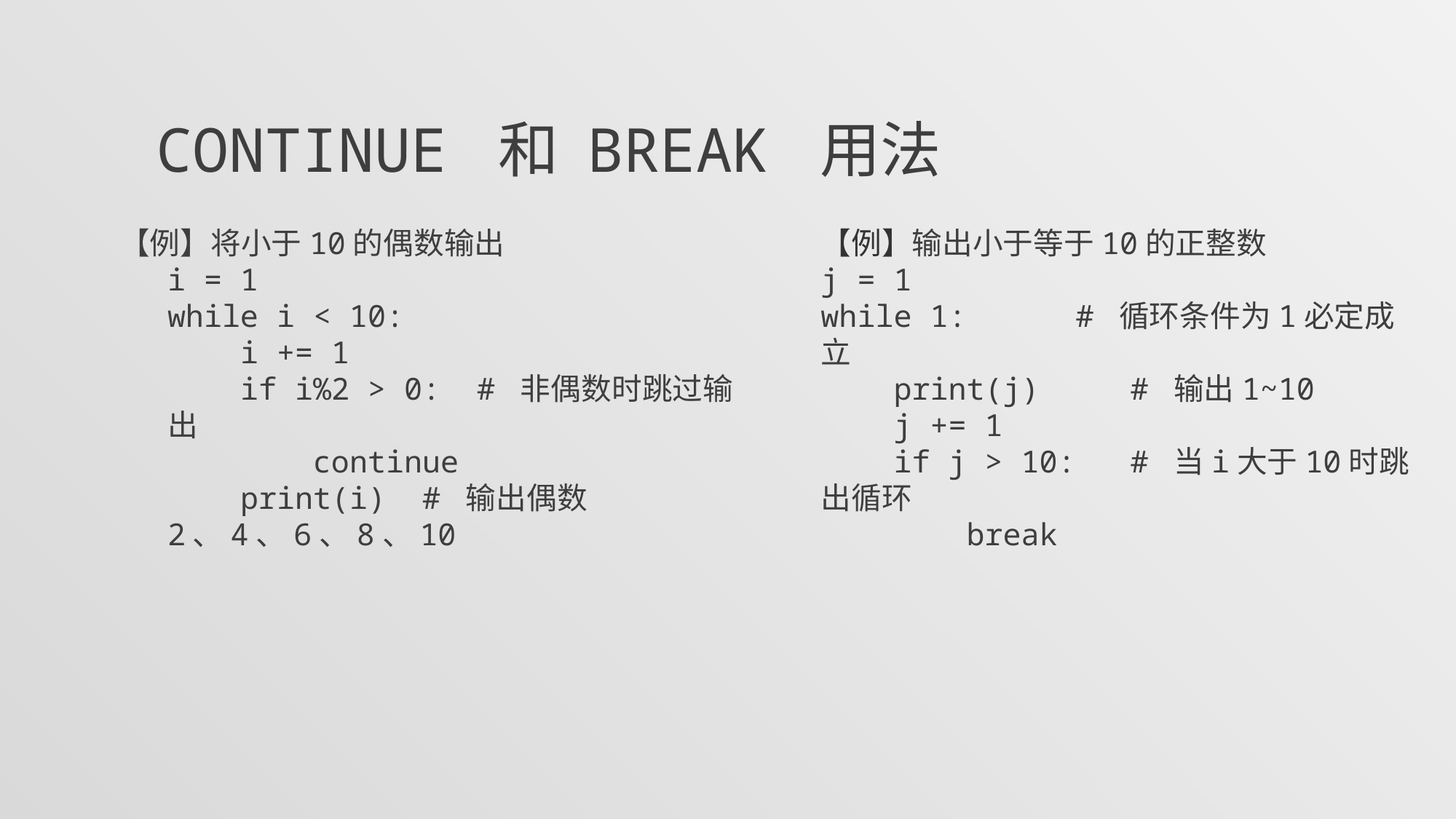

# continue 和 break 用法
【例】将小于10的偶数输出
i = 1
while i < 10:
    i += 1
    if i%2 > 0:  # 非偶数时跳过输出
        continue
    print(i)  # 输出偶数2、4、6、8、10

【例】输出小于等于10的正整数
j = 1
while 1:      # 循环条件为1必定成立
    print(j)     # 输出1~10
    j += 1
    if j > 10:   # 当i大于10时跳出循环
        break